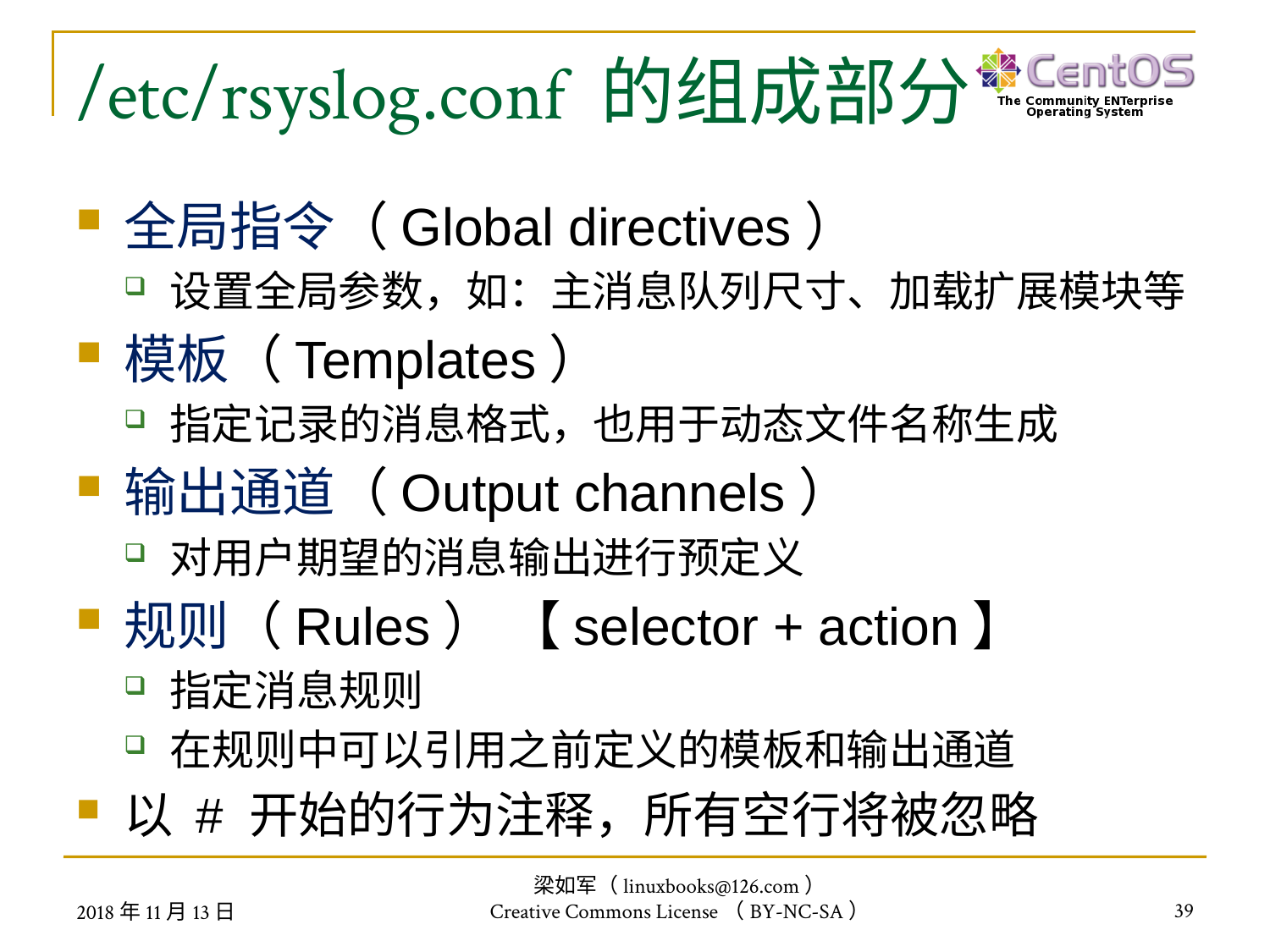

# /etc/rsyslog.conf 的组成部分
全局指令（Global directives）
设置全局参数，如：主消息队列尺寸、加载扩展模块等
模板（Templates）
指定记录的消息格式，也用于动态文件名称生成
输出通道（Output channels）
对用户期望的消息输出进行预定义
规则（Rules） 【selector + action】
指定消息规则
在规则中可以引用之前定义的模板和输出通道
以 # 开始的行为注释，所有空行将被忽略
梁如军（linuxbooks@126.com）
Creative Commons License（BY-NC-SA）
2018年11月13日
39